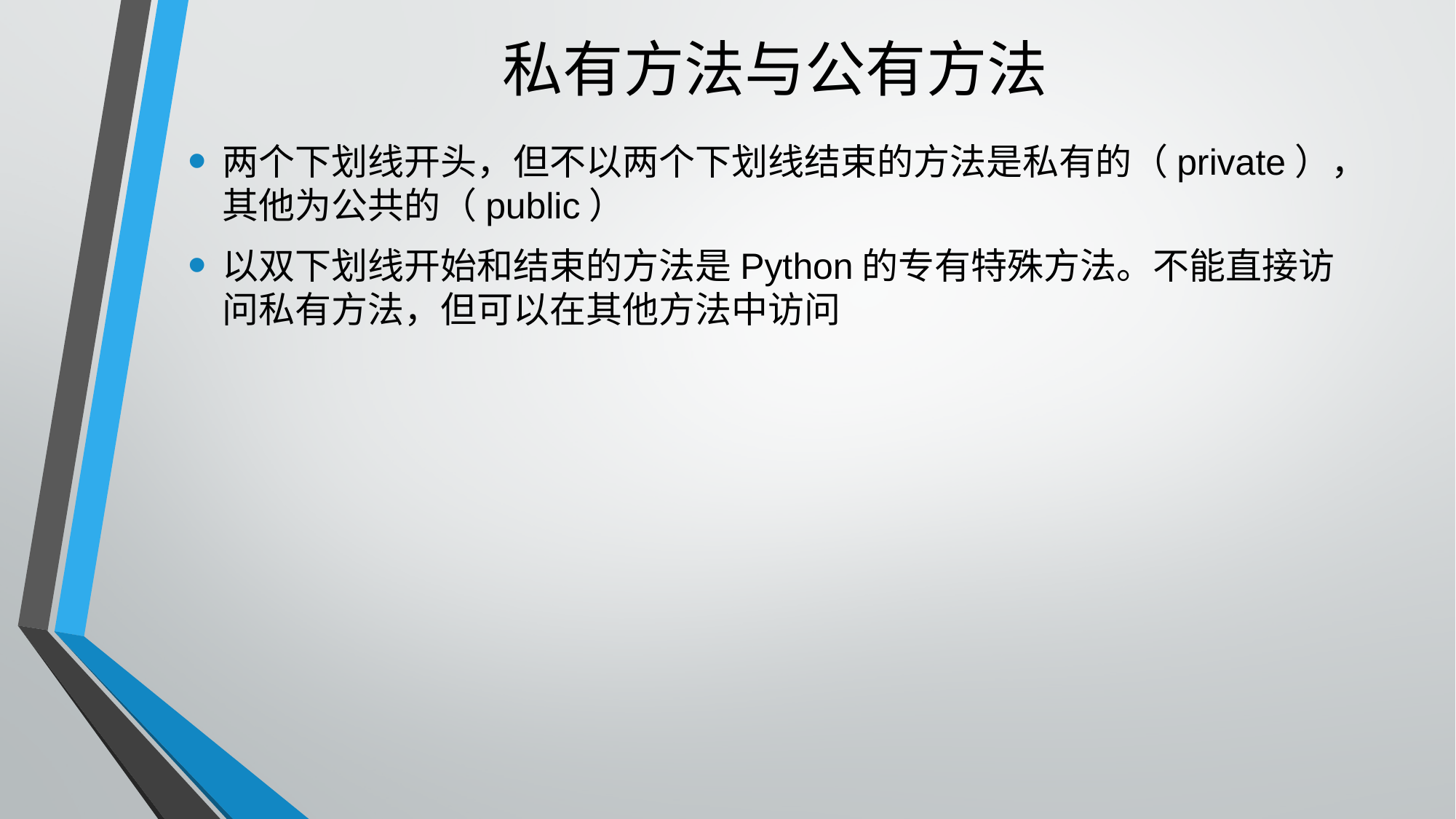

# 私有方法与公有方法
两个下划线开头，但不以两个下划线结束的方法是私有的（private），其他为公共的（public）
以双下划线开始和结束的方法是Python的专有特殊方法。不能直接访问私有方法，但可以在其他方法中访问